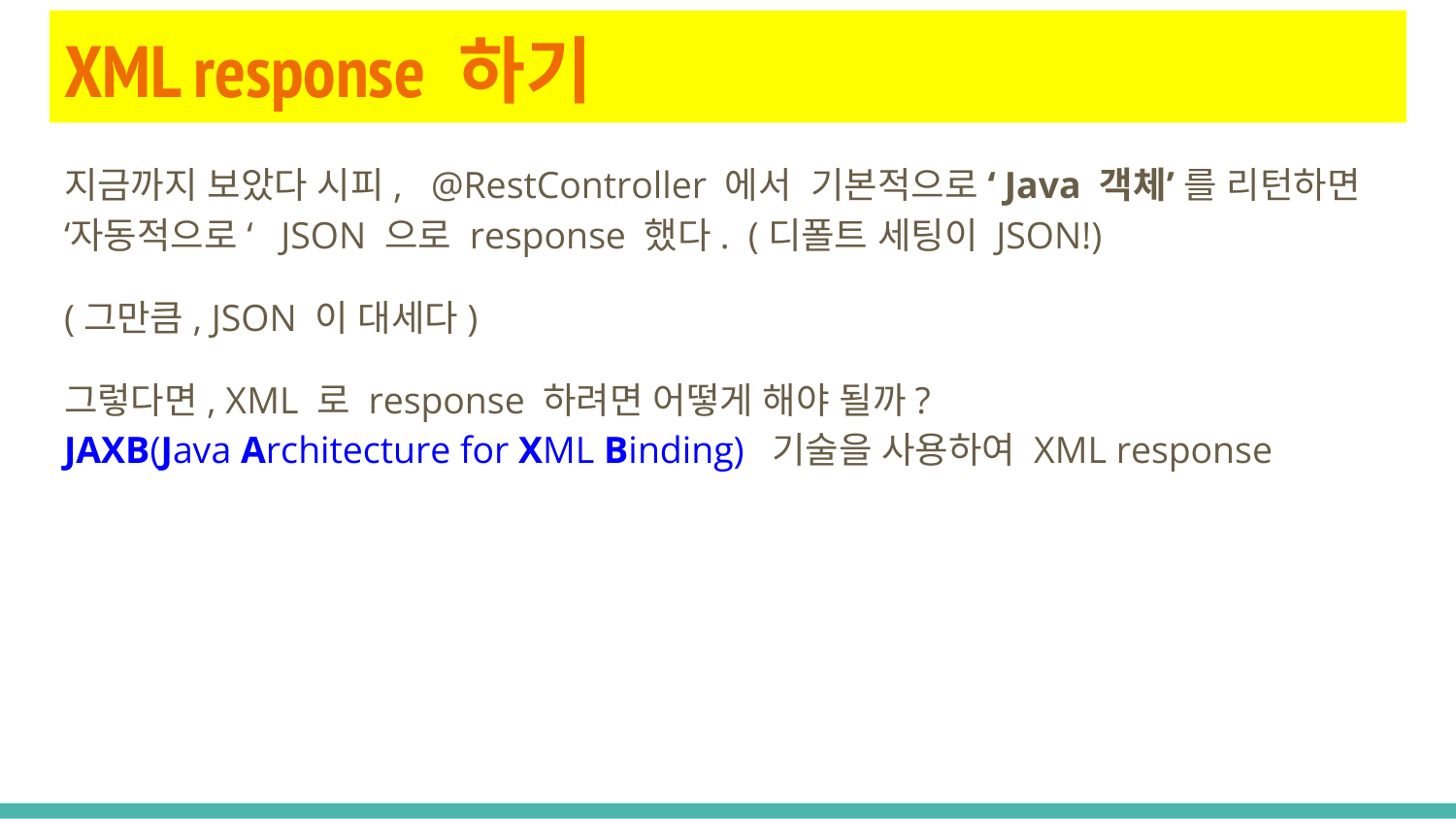

# XML response 하기
지금까지 보았다 시피,   @RestController 에서  기본적으로 ‘Java 객체’ 를 리턴하면 ‘자동적으로 ‘  JSON 으로 response 했다.  (디폴트 세팅이 JSON!)
(그만큼, JSON 이 대세다)
그렇다면, XML 로 response 하려면 어떻게 해야 될까?
JAXB(Java Architecture for XML Binding)  기술을 사용하여 XML response